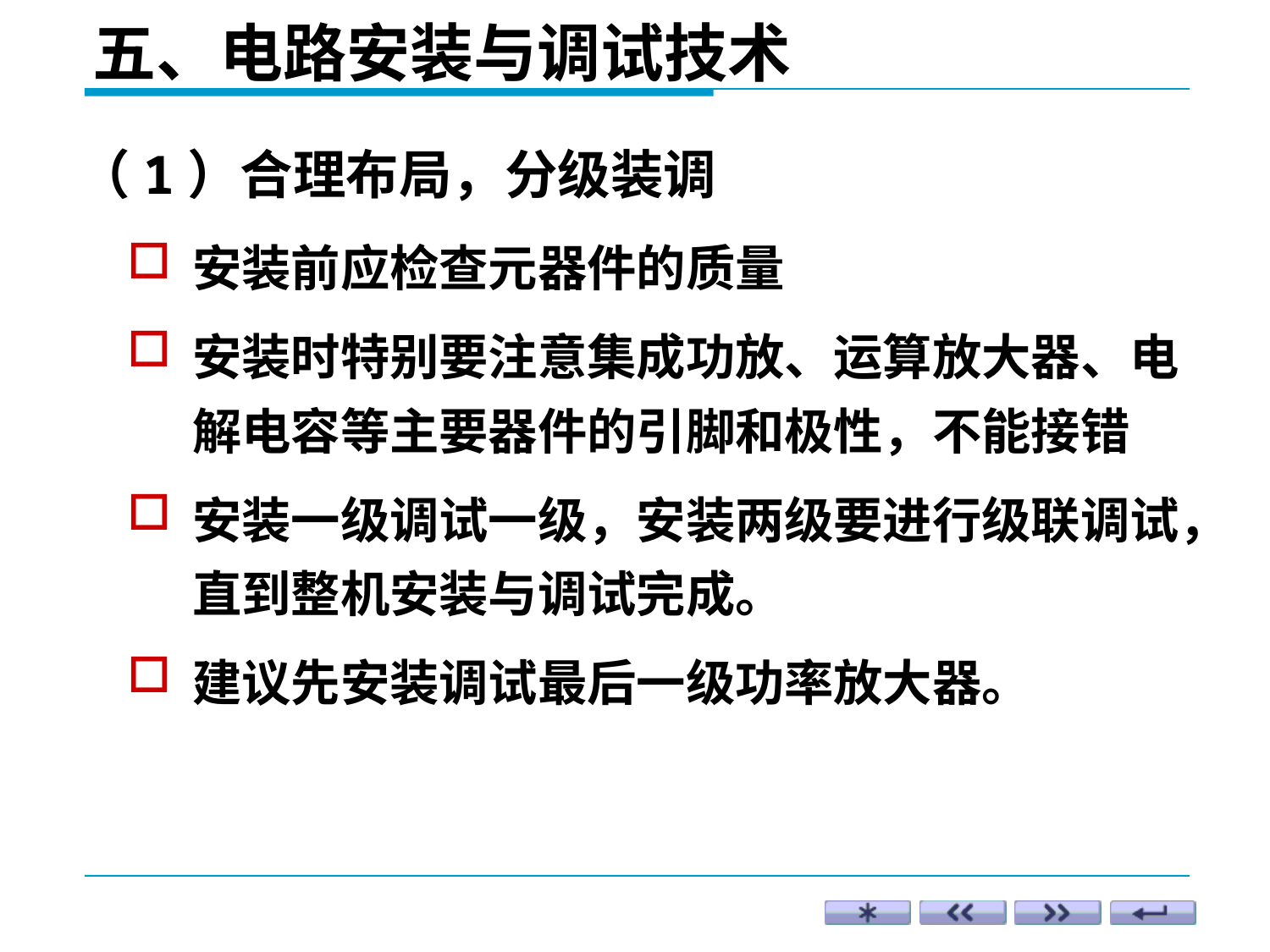

# 五、电路安装与调试技术
（1）合理布局，分级装调
安装前应检查元器件的质量
安装时特别要注意集成功放、运算放大器、电解电容等主要器件的引脚和极性，不能接错
安装一级调试一级，安装两级要进行级联调试，直到整机安装与调试完成。
建议先安装调试最后一级功率放大器。
19